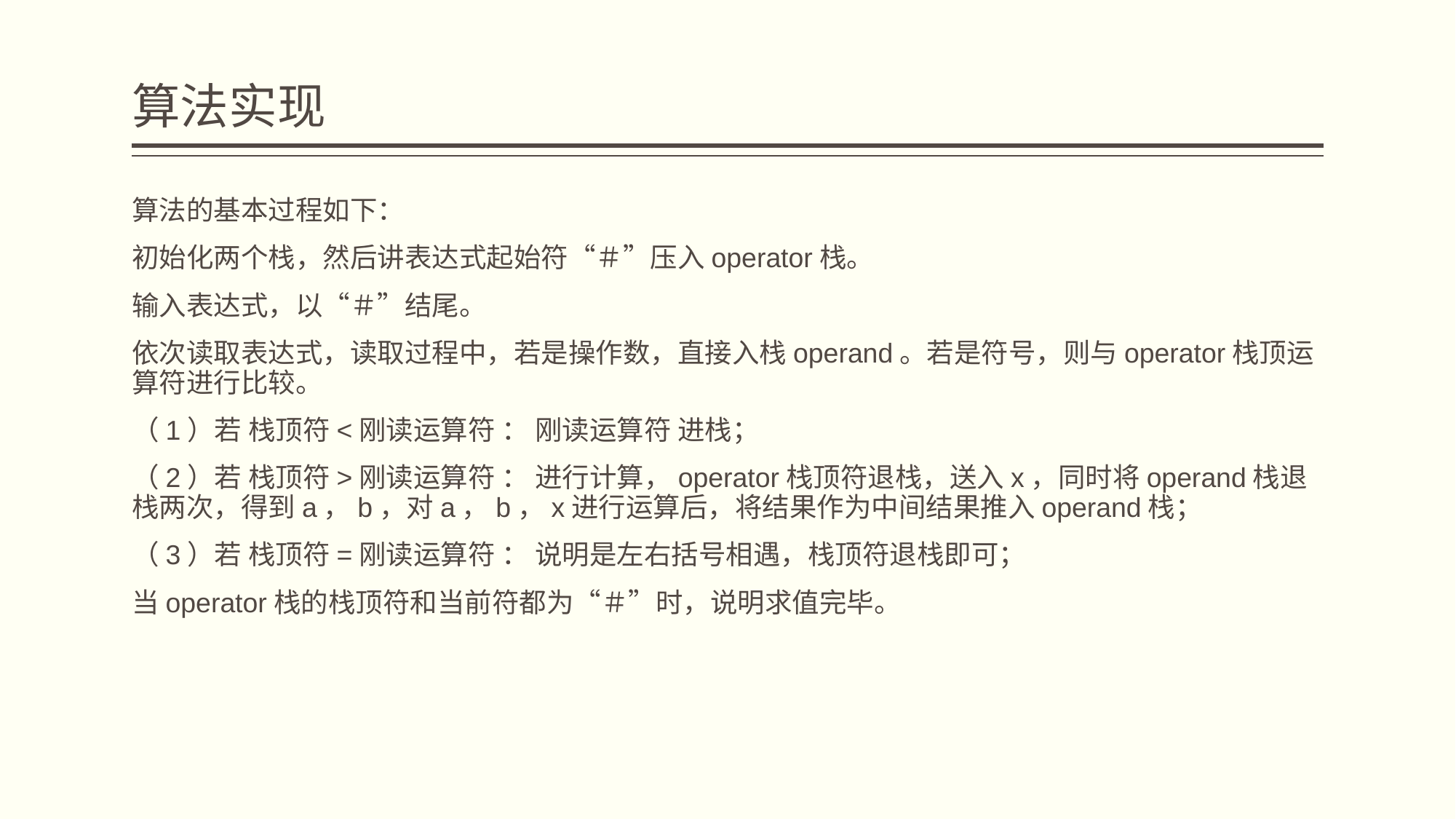

# 算法实现
算法的基本过程如下：
初始化两个栈，然后讲表达式起始符“＃”压入operator栈。
输入表达式，以“＃”结尾。
依次读取表达式，读取过程中，若是操作数，直接入栈operand。若是符号，则与operator栈顶运算符进行比较。
（1）若 栈顶符<刚读运算符 ： 刚读运算符 进栈；
（2）若 栈顶符>刚读运算符 ： 进行计算，operator栈顶符退栈，送入x，同时将operand栈退栈两次，得到a，b，对a，b，x进行运算后，将结果作为中间结果推入operand栈；
（3）若 栈顶符=刚读运算符 ： 说明是左右括号相遇，栈顶符退栈即可；
当operator栈的栈顶符和当前符都为“＃”时，说明求值完毕。